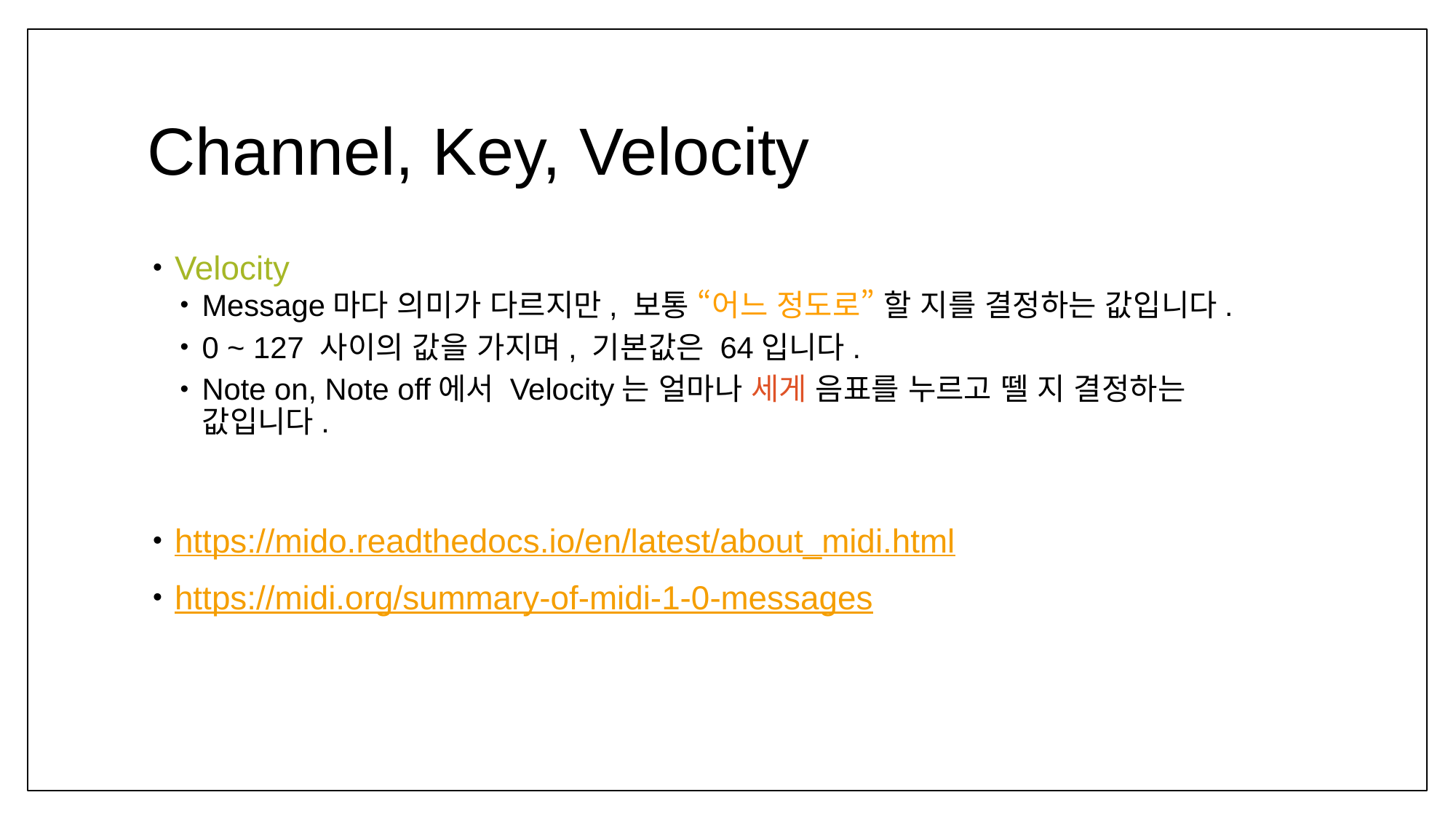

# Channel, Key, Velocity
Velocity
Message마다 의미가 다르지만, 보통 “어느 정도로” 할 지를 결정하는 값입니다.
0 ~ 127 사이의 값을 가지며, 기본값은 64입니다.
Note on, Note off에서 Velocity는 얼마나 세게 음표를 누르고 뗄 지 결정하는 값입니다.

https://mido.readthedocs.io/en/latest/about_midi.html
https://midi.org/summary-of-midi-1-0-messages